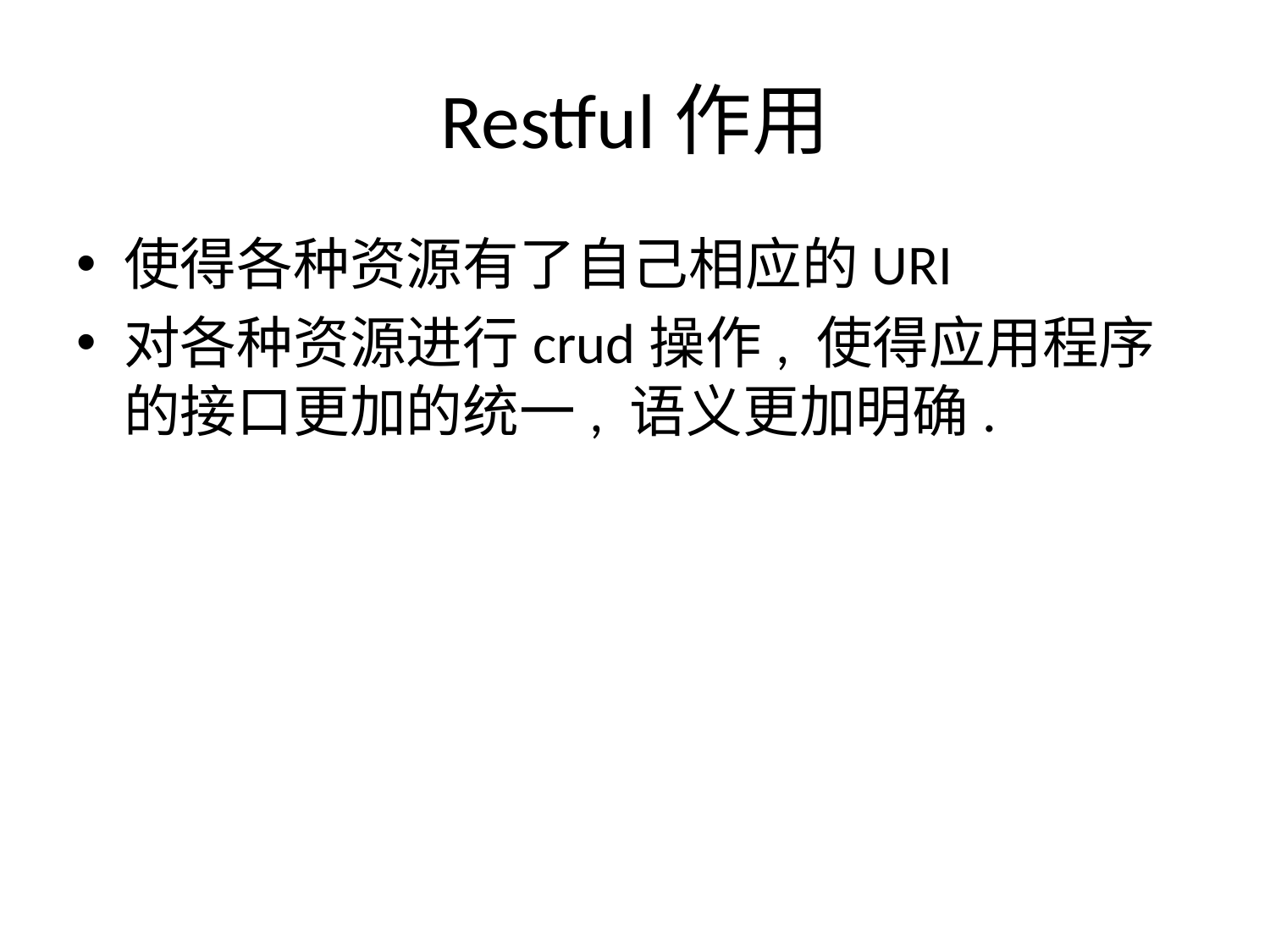

# Restful作用
使得各种资源有了自己相应的URI
对各种资源进行crud操作, 使得应用程序的接口更加的统一, 语义更加明确.